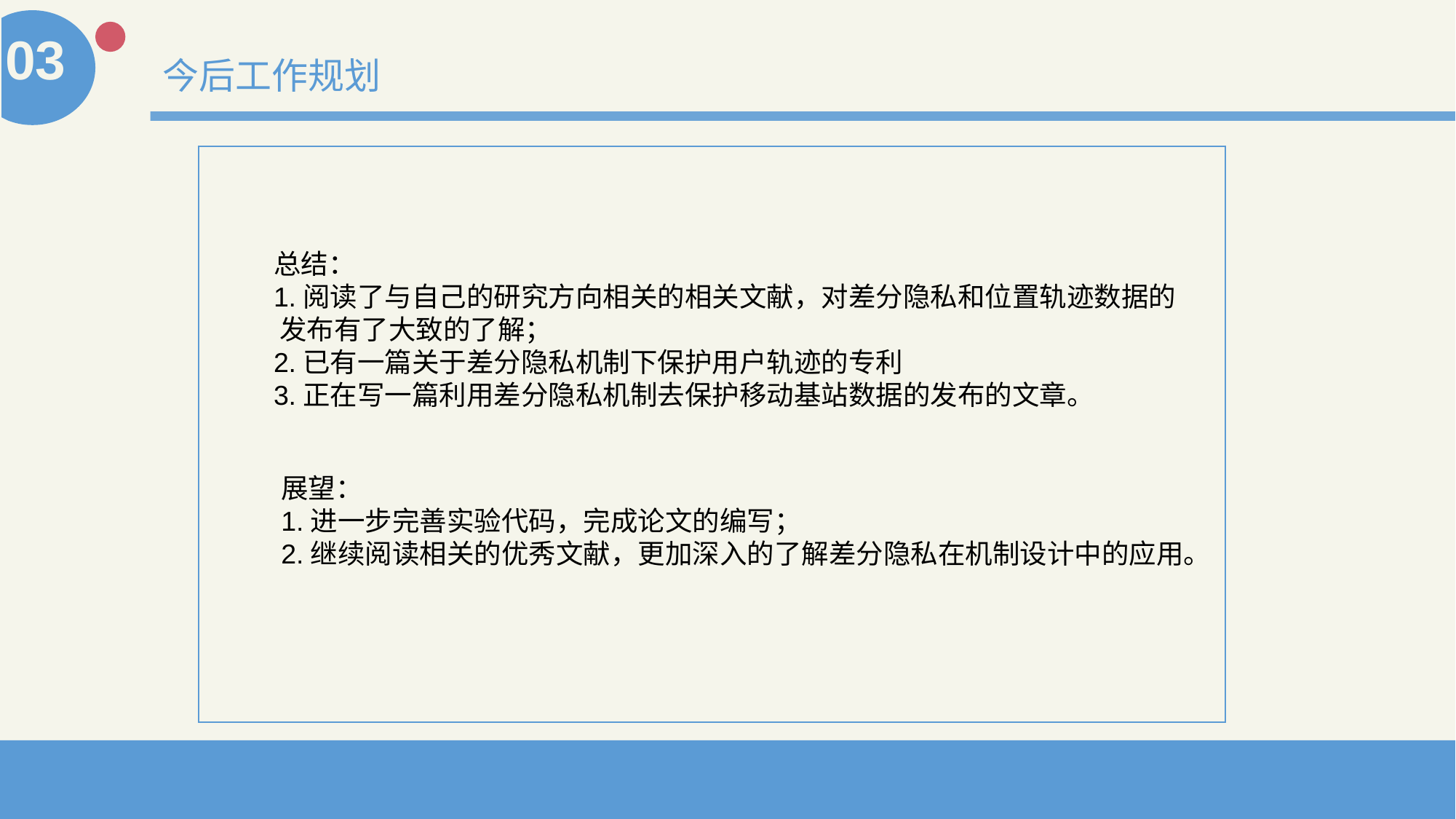

03

今后工作规划

总结：
1.阅读了与自己的研究方向相关的相关文献，对差分隐私和位置轨迹数据的  发布有了大致的了解；
2.已有一篇关于差分隐私机制下保护用户轨迹的专利
3.正在写一篇利用差分隐私机制去保护移动基站数据的发布的文章。
展望：
1.进一步完善实验代码，完成论文的编写；
2.继续阅读相关的优秀文献，更加深入的了解差分隐私在机制设计中的应用。